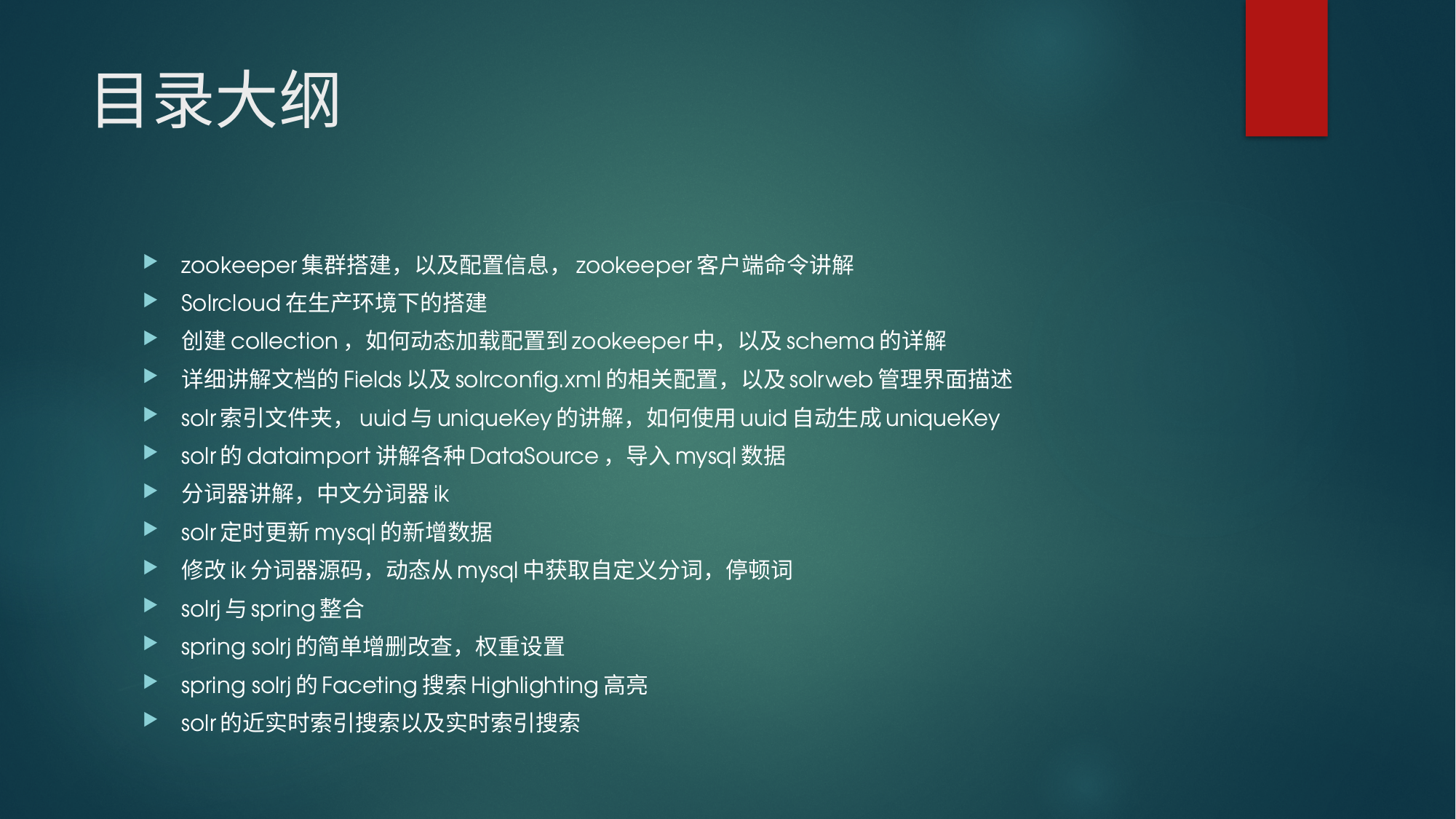

# 目录大纲
zookeeper集群搭建，以及配置信息，zookeeper客户端命令讲解
Solrcloud在生产环境下的搭建
创建collection，如何动态加载配置到zookeeper中，以及schema的详解
详细讲解文档的Fields以及solrconfig.xml的相关配置，以及solrweb管理界面描述
solr索引文件夹，uuid与uniqueKey的讲解，如何使用uuid自动生成uniqueKey
solr的dataimport讲解各种DataSource，导入mysql数据
分词器讲解，中文分词器ik
solr定时更新mysql的新增数据
修改ik分词器源码，动态从mysql中获取自定义分词，停顿词
solrj与spring整合
spring solrj的简单增删改查，权重设置
spring solrj的Faceting搜索Highlighting高亮
solr的近实时索引搜索以及实时索引搜索